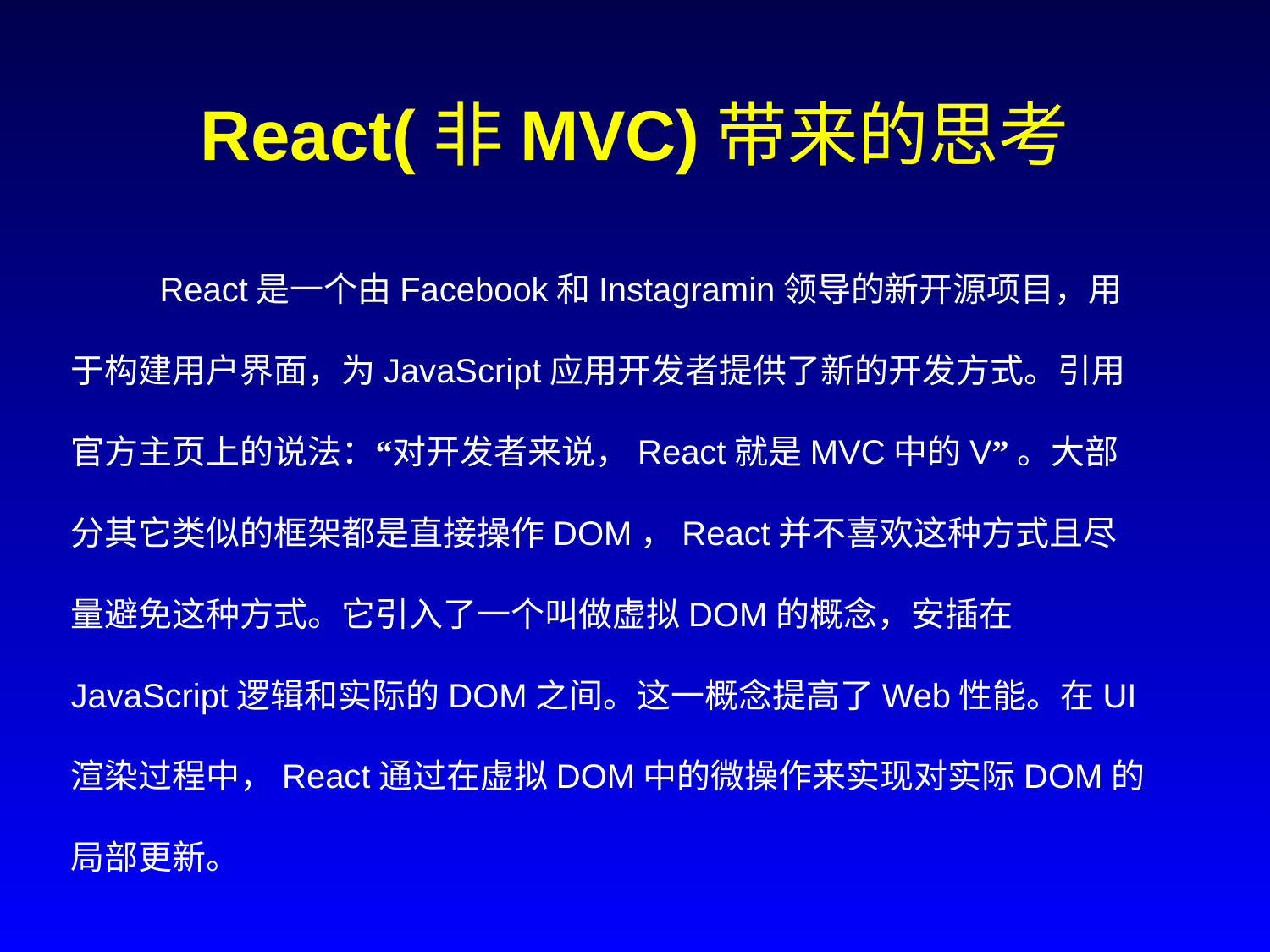

React(非MVC)带来的思考
React是一个由Facebook和Instagramin领导的新开源项目，用于构建用户界面，为JavaScript应用开发者提供了新的开发方式。引用官方主页上的说法：“对开发者来说，React就是MVC中的V”。大部分其它类似的框架都是直接操作DOM，React并不喜欢这种方式且尽量避免这种方式。它引入了一个叫做虚拟DOM的概念，安插在JavaScript逻辑和实际的DOM之间。这一概念提高了Web性能。在UI渲染过程中，React通过在虚拟DOM中的微操作来实现对实际DOM的局部更新。